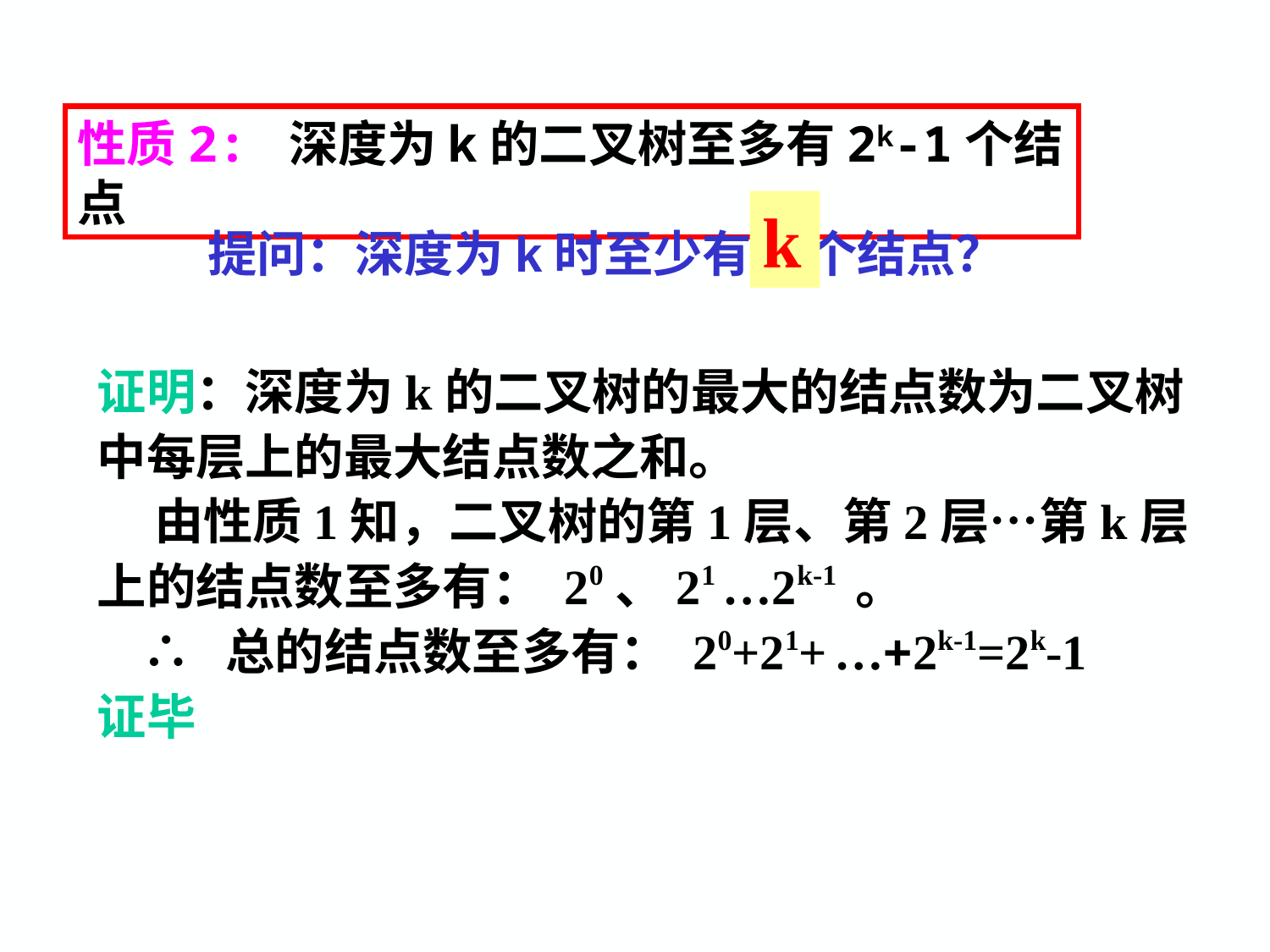

性质2: 深度为k的二叉树至多有2k-1个结点
k
提问：深度为k时至少有     个结点？
证明：深度为k的二叉树的最大的结点数为二叉树中每层上的最大结点数之和。
    由性质1知，二叉树的第1层、第2层⋯第k层上的结点数至多有： 20、21 …2k-1 。
    ∴  总的结点数至多有： 20+21+ …+2k-1=2k-1
证毕